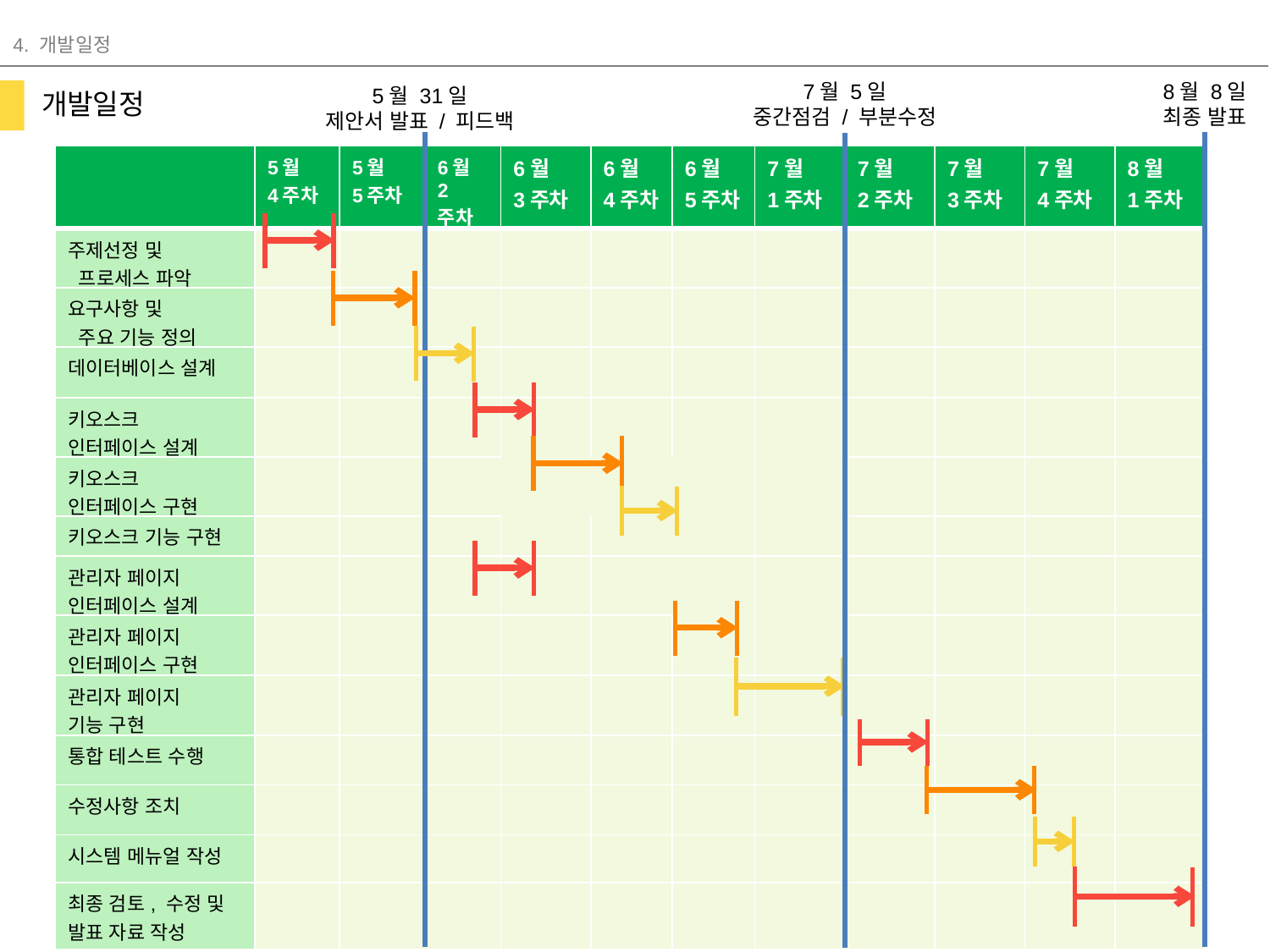

4. 개발일정
7월 5일
중간점검 / 부분수정
8월 8일
최종 발표
5월 31일
제안서 발표 / 피드백

개발일정
|  | 5월 4주차 | 5월 5주차 | 6월 2주차 | 6월 3주차 | 6월 4주차 | 6월 5주차 | 7월 1주차 | 7월 2주차 | 7월 3주차 | 7월 4주차 | 8월 1주차 |
| --- | --- | --- | --- | --- | --- | --- | --- | --- | --- | --- | --- |
| 주제선정 및 프로세스 파악 |  |  |  |  |  |  |  |  |  |  |  |
| 요구사항 및 주요 기능 정의 |  |  |  |  |  |  |  |  |  |  |  |
| 데이터베이스 설계 |  |  |  |  |  |  |  |  |  |  |  |
| 키오스크 인터페이스 설계 |  |  |  |  |  |  |  |  |  |  |  |
| 키오스크 인터페이스 구현 |  |  |  |  |  |  |  |  |  |  |  |
| 키오스크 기능 구현 |  |  |  |  |  |  |  |  |  |  |  |
| 관리자 페이지 인터페이스 설계 |  |  |  |  |  |  |  |  |  |  |  |
| 관리자 페이지 인터페이스 구현 |  |  |  |  |  |  |  |  |  |  |  |
| 관리자 페이지 기능 구현 |  |  |  |  |  |  |  |  |  |  |  |
| 통합 테스트 수행 |  |  |  |  |  |  |  |  |  |  |  |
| 수정사항 조치 |  |  |  |  |  |  |  |  |  |  |  |
| 시스템 메뉴얼 작성 |  |  |  |  |  |  |  |  |  |  |  |
| 최종 검토, 수정 및 발표 자료 작성 |  |  |  |  |  |  |  |  |  |  |  |